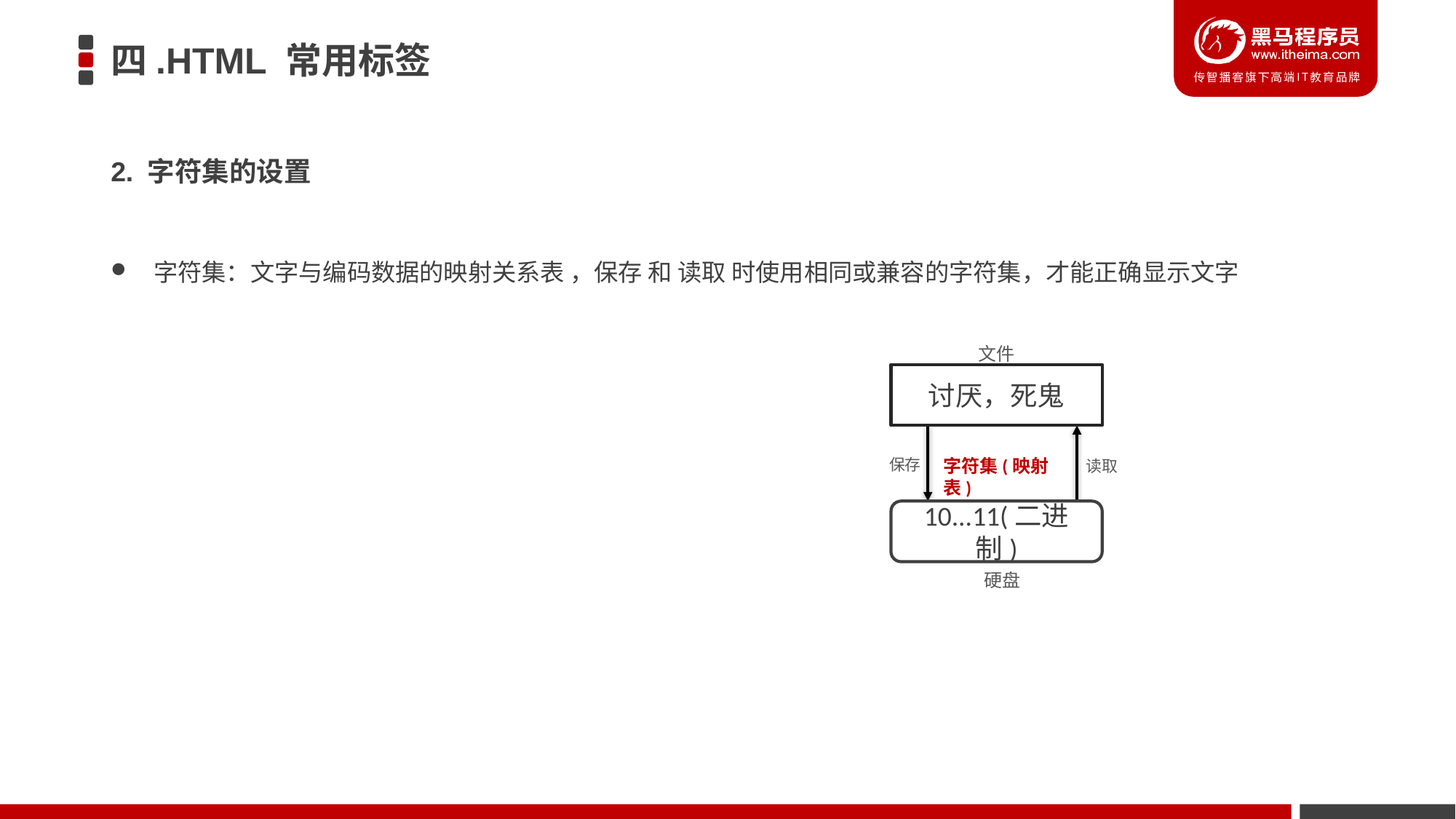

# 四.HTML 常用标签
2. 字符集的设置
字符集：文字与编码数据的映射关系表 ，保存 和 读取 时使用相同或兼容的字符集，才能正确显示文字
文件
讨厌，死鬼
读取
保存
字符集(映射表)
10...11(二进制)
硬盘